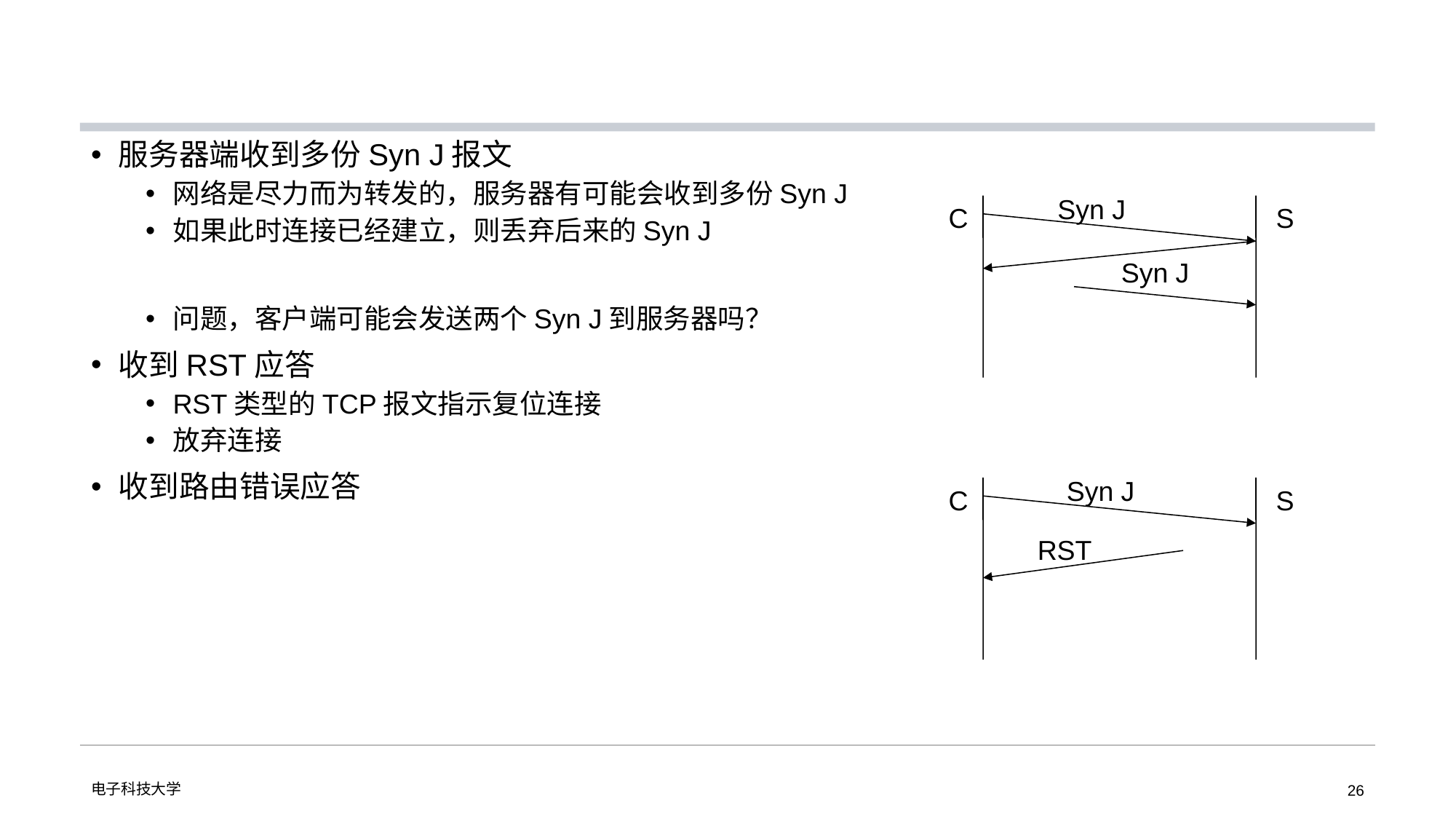

#
服务器端收到多份Syn J报文
网络是尽力而为转发的，服务器有可能会收到多份Syn J
如果此时连接已经建立，则丢弃后来的Syn J

问题，客户端可能会发送两个Syn J到服务器吗？
收到RST应答
RST类型的TCP报文指示复位连接
放弃连接
收到路由错误应答

Syn J

C
S

Syn J

Syn J

C
S

RST

电子科技大学
26